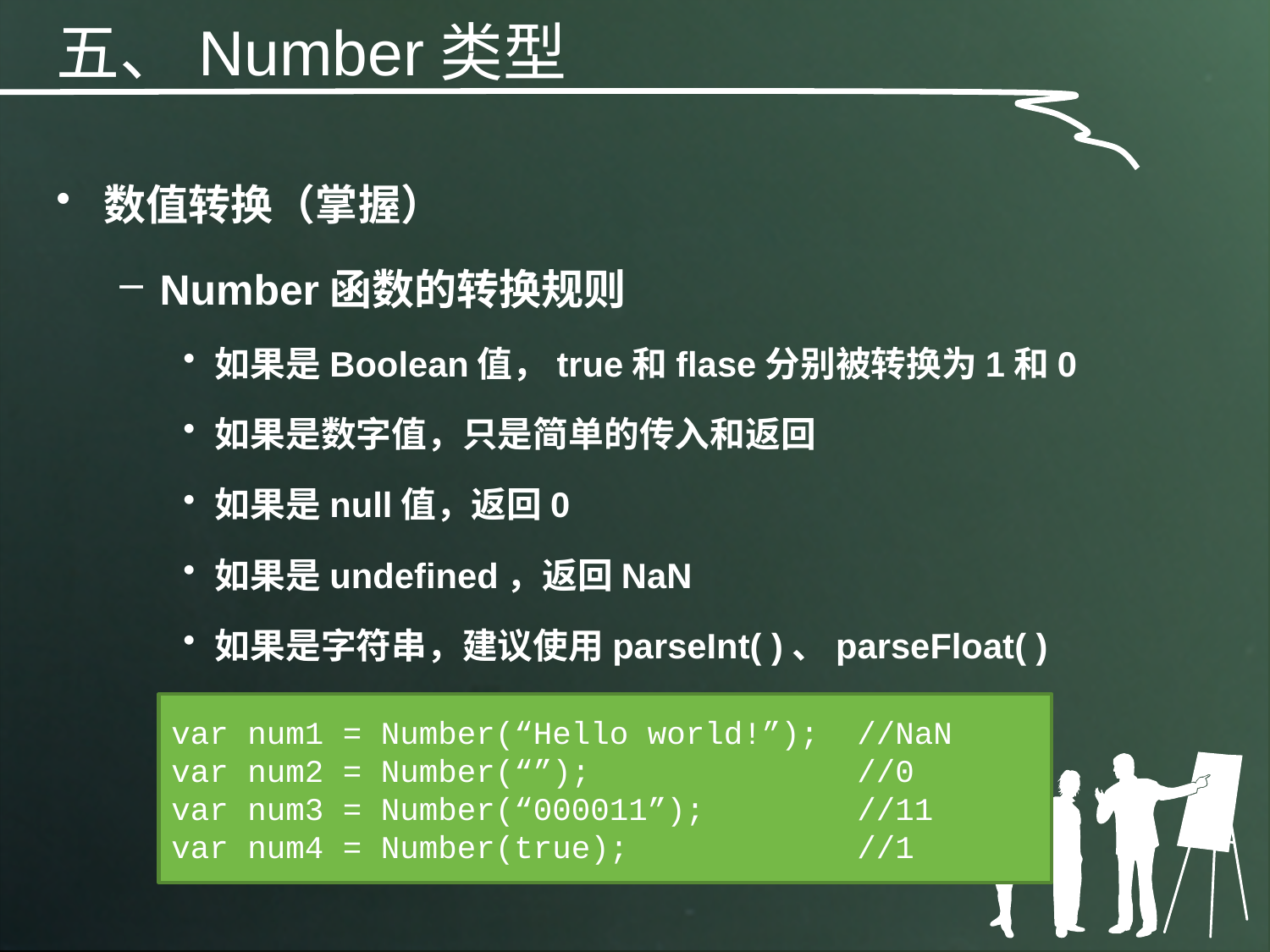

五、Number类型

数值转换（掌握）
Number函数的转换规则
如果是Boolean值，true和flase分别被转换为1和0
如果是数字值，只是简单的传入和返回
如果是null值，返回0
如果是undefined，返回NaN
如果是字符串，建议使用parseInt( )、parseFloat( )

var num1 = Number(“Hello world!”);  //NaN
var num2 = Number(“”);              //0
var num3 = Number(“000011”);        //11
var num4 = Number(true);            //1